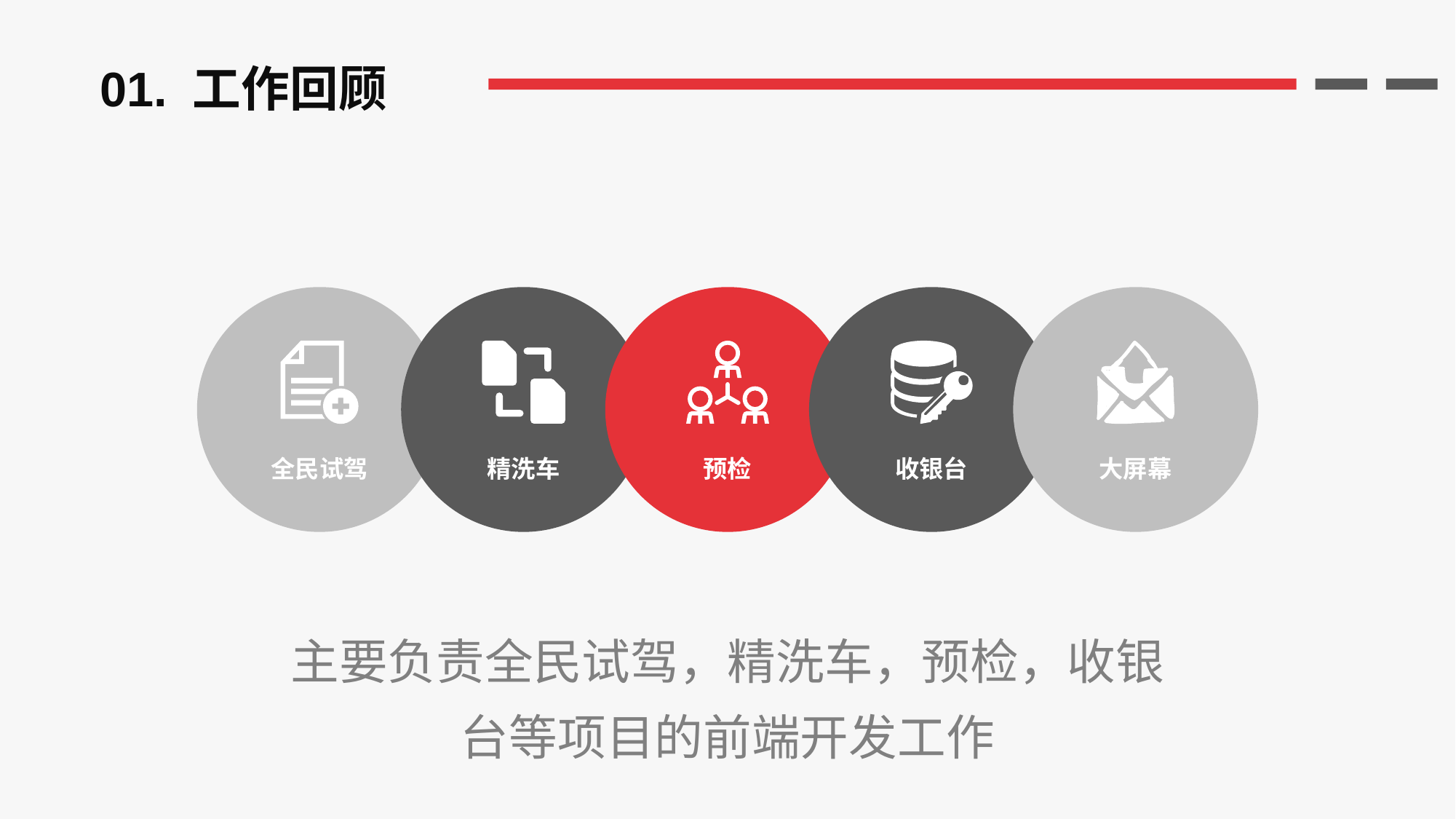

01. 工作回顾

全民试驾
精洗车
预检
收银台
大屏幕
主要负责全民试驾，精洗车，预检，收银台等项目的前端开发工作